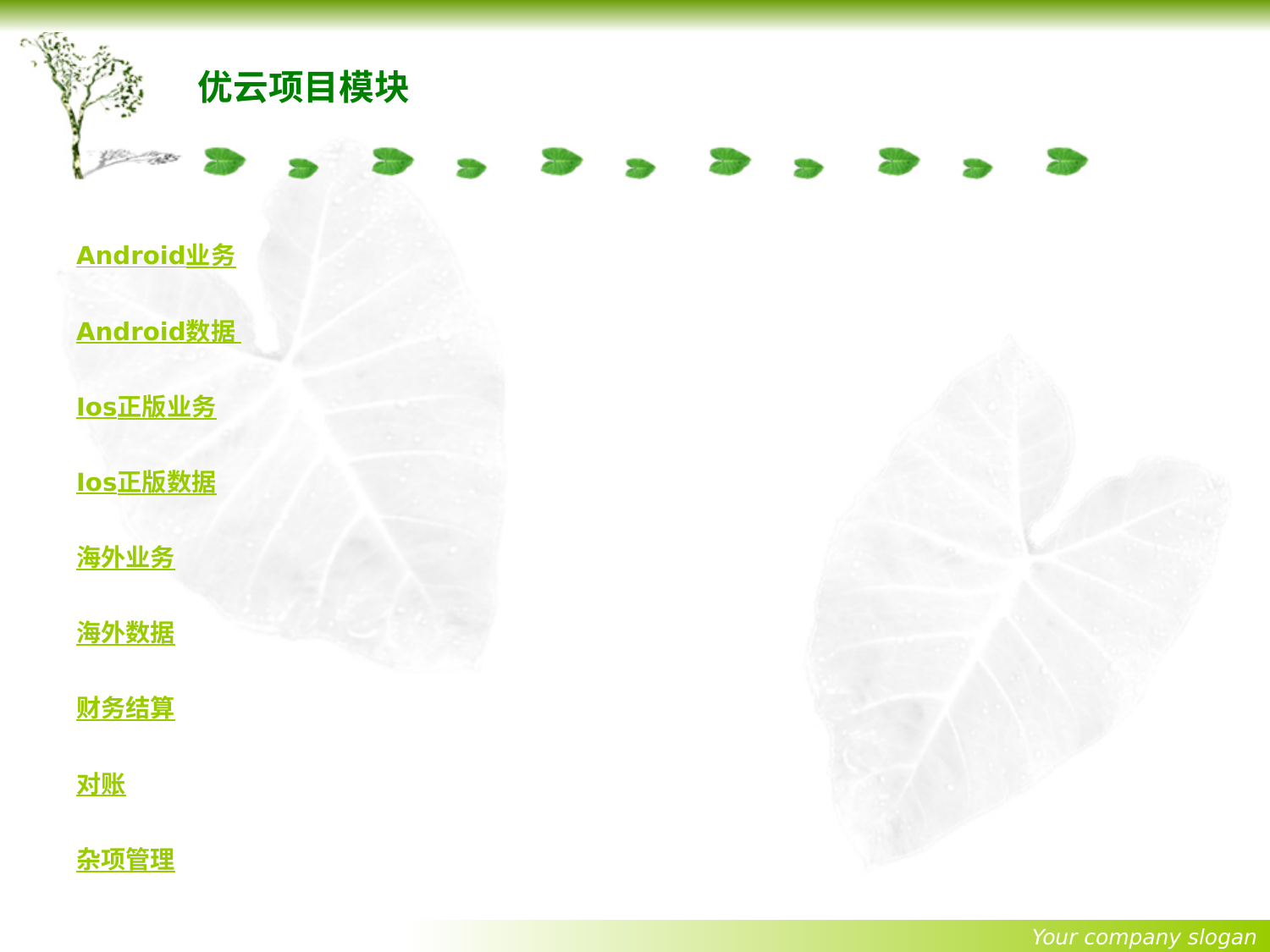

# 优云项目模块

Android业务

Android数据

Ios正版业务

Ios正版数据

海外业务

海外数据

财务结算

对账

杂项管理